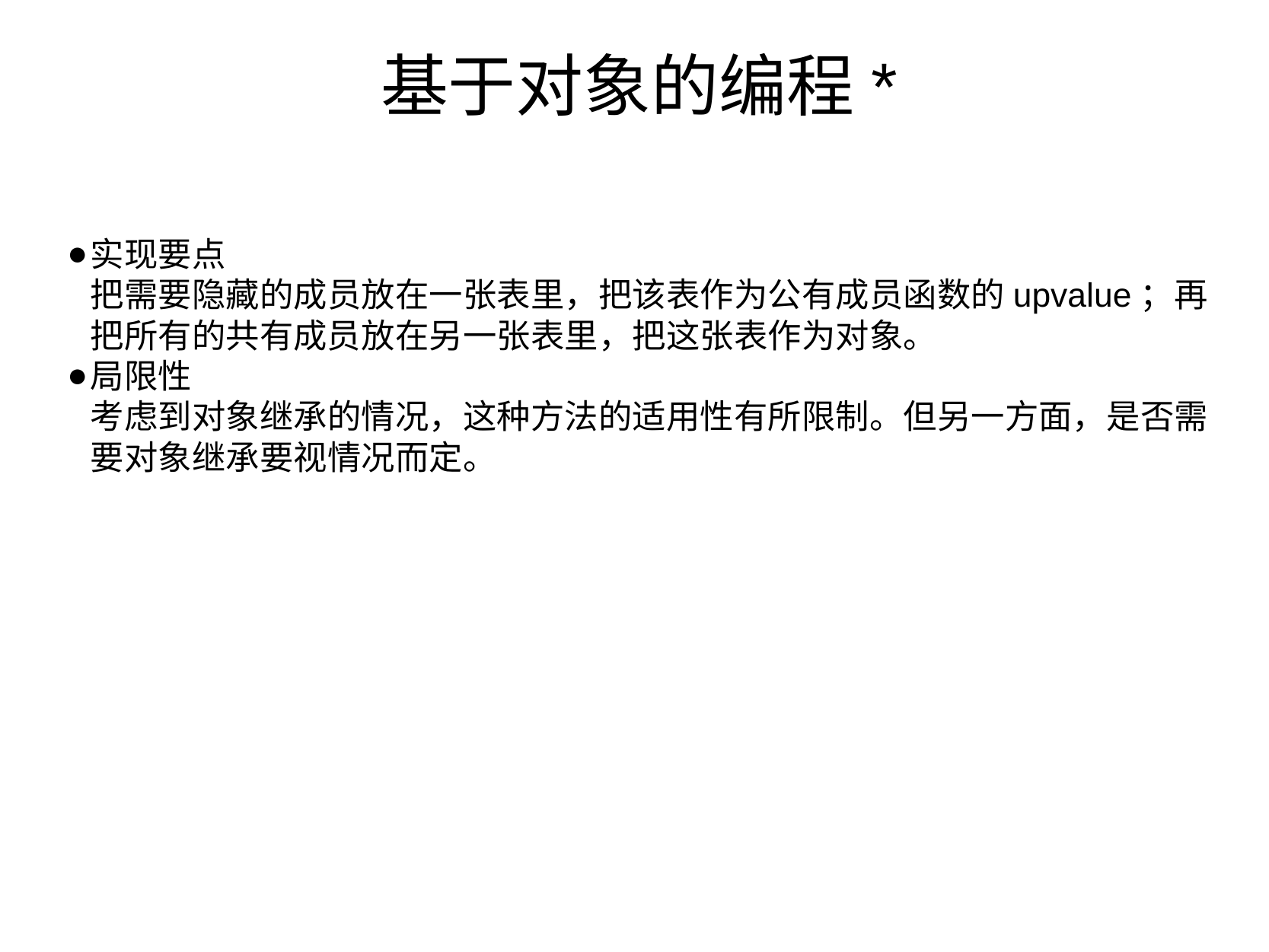

# 基于对象的编程*
实现要点
把需要隐藏的成员放在一张表里，把该表作为公有成员函数的upvalue；再把所有的共有成员放在另一张表里，把这张表作为对象。
局限性
考虑到对象继承的情况，这种方法的适用性有所限制。但另一方面，是否需要对象继承要视情况而定。